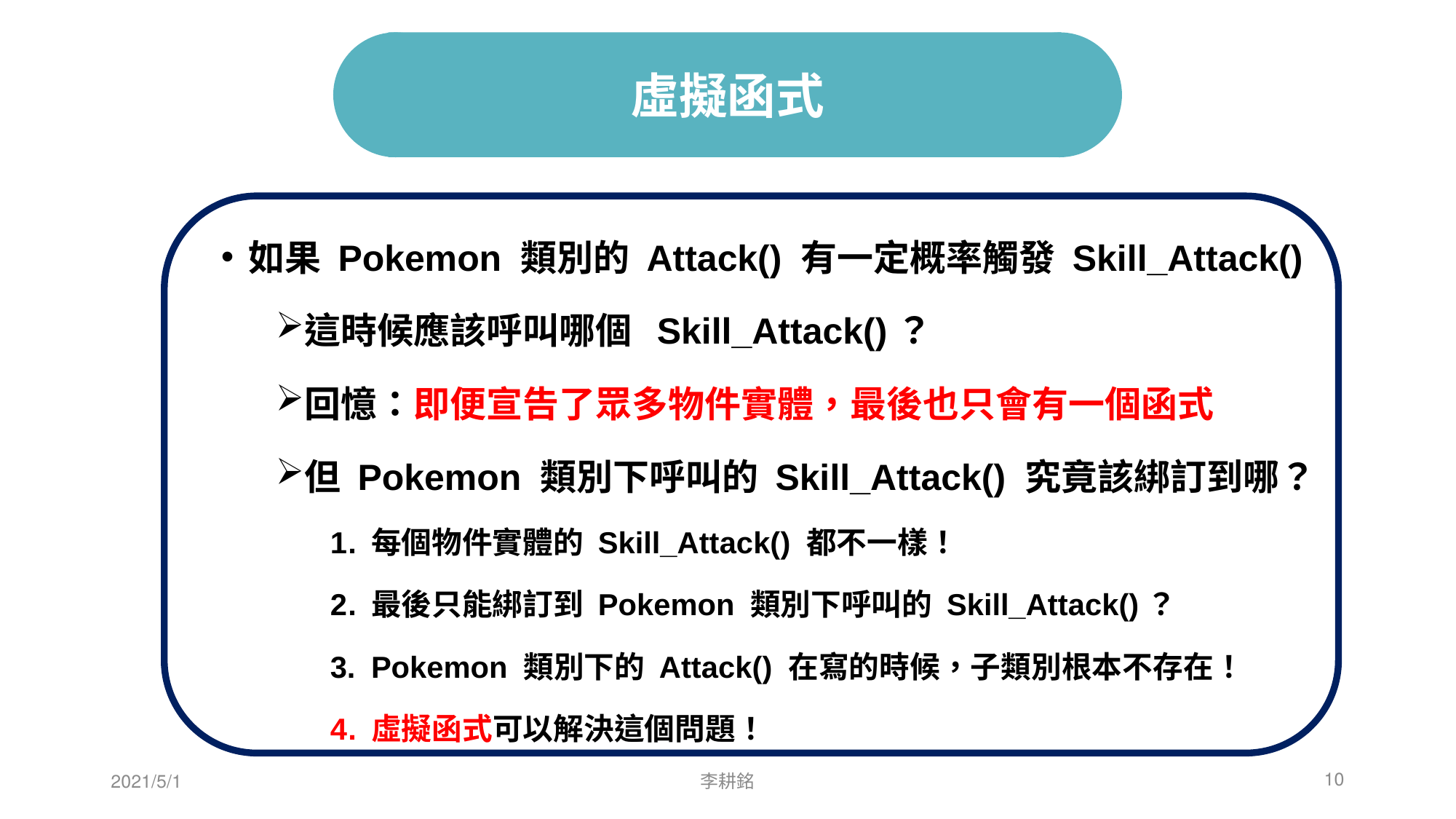

# 虛擬函式

如果 Pokemon 類別的 Attack() 有一定概率觸發 Skill_Attack()
這時候應該呼叫哪個  Skill_Attack()？
回憶：即便宣告了眾多物件實體，最後也只會有一個函式
但 Pokemon 類別下呼叫的 Skill_Attack() 究竟該綁訂到哪？
每個物件實體的 Skill_Attack() 都不一樣！
最後只能綁訂到 Pokemon 類別下呼叫的 Skill_Attack()？
Pokemon 類別下的 Attack() 在寫的時候，子類別根本不存在！
虛擬函式可以解決這個問題！
2021/5/1
李耕銘
10